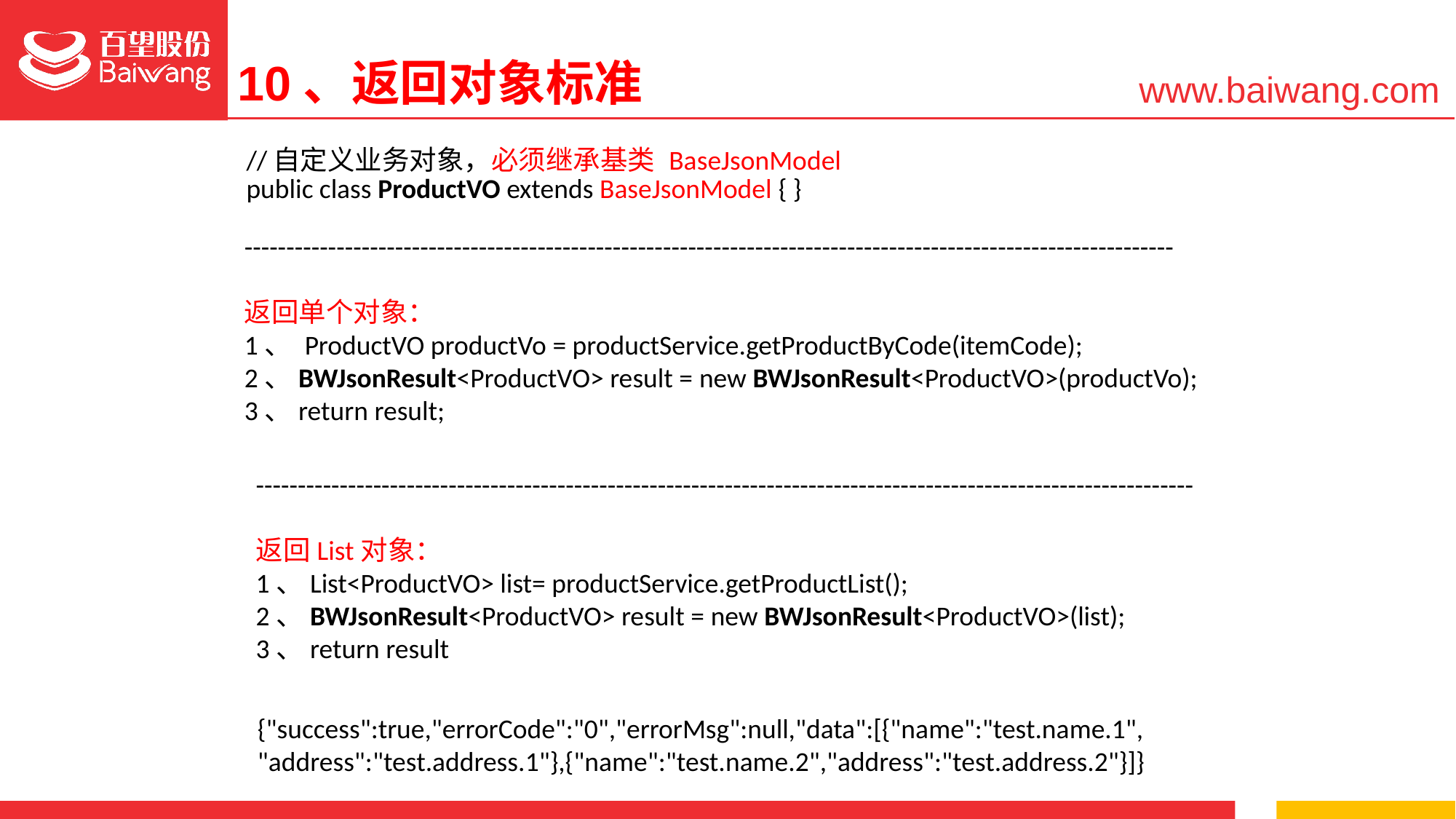

10、返回对象标准
| //自定义业务对象，必须继承基类 BaseJsonModel public class ProductVO extends BaseJsonModel { } |
| --- |
---------------------------------------------------------------------------------------------------------------

返回单个对象：
1、 ProductVO productVo = productService.getProductByCode(itemCode);
2、BWJsonResult<ProductVO> result = new BWJsonResult<ProductVO>(productVo);
3、return result;

----------------------------------------------------------------------------------------------------------------

返回List对象：
1、List<ProductVO> list= productService.getProductList();
2、BWJsonResult<ProductVO> result = new BWJsonResult<ProductVO>(list);
3、return result

{"success":true,"errorCode":"0","errorMsg":null,"data":[{"name":"test.name.1",
"address":"test.address.1"},{"name":"test.name.2","address":"test.address.2"}]}